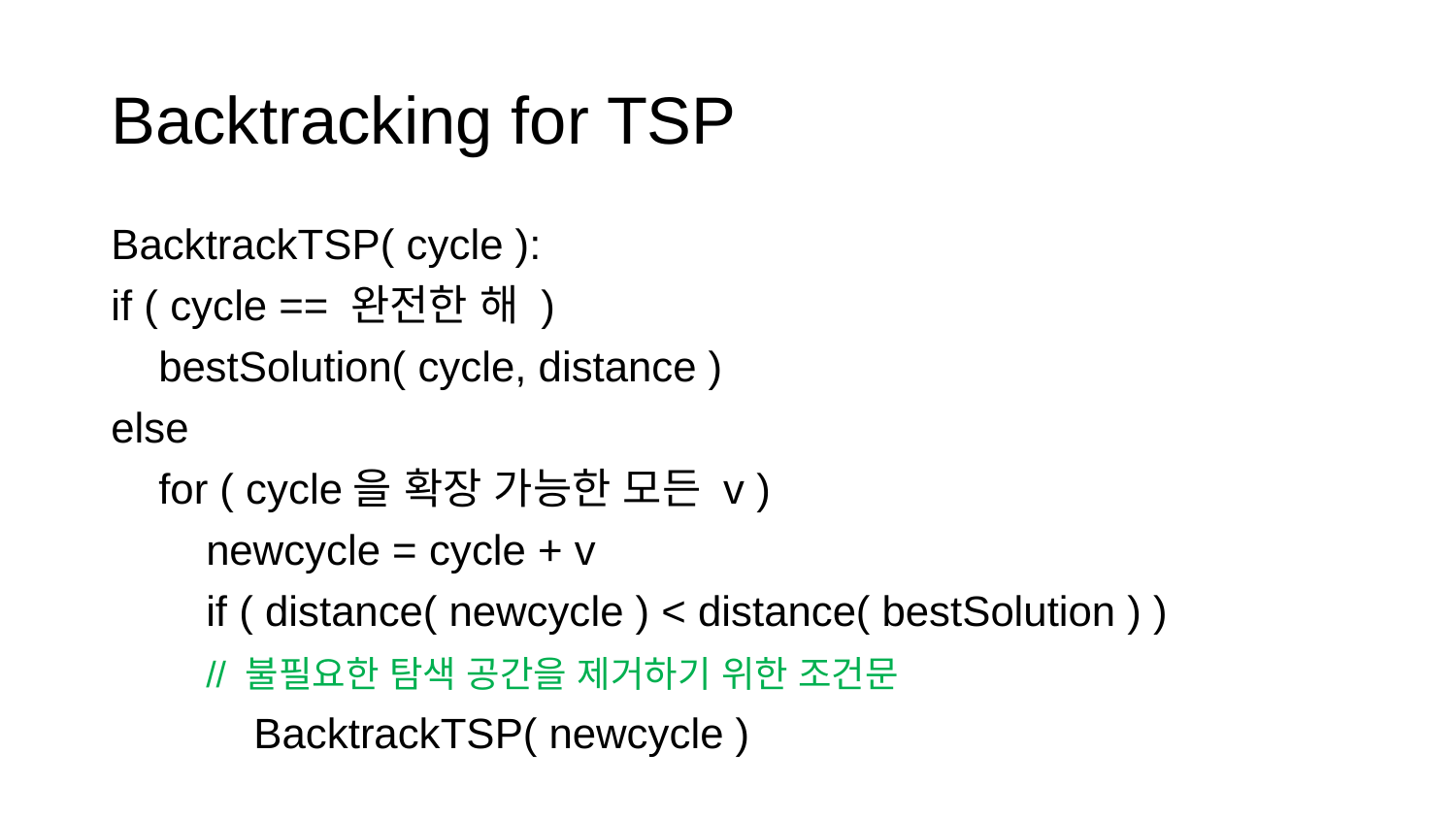

# Backtracking for TSP
BacktrackTSP( cycle ):
if ( cycle == 완전한 해 )
    bestSolution( cycle, distance )
else
    for ( cycle을 확장 가능한 모든 v )
        newcycle = cycle + v
        if ( distance( newcycle ) < distance( bestSolution ) )
        // 불필요한 탐색 공간을 제거하기 위한 조건문
            BacktrackTSP( newcycle )